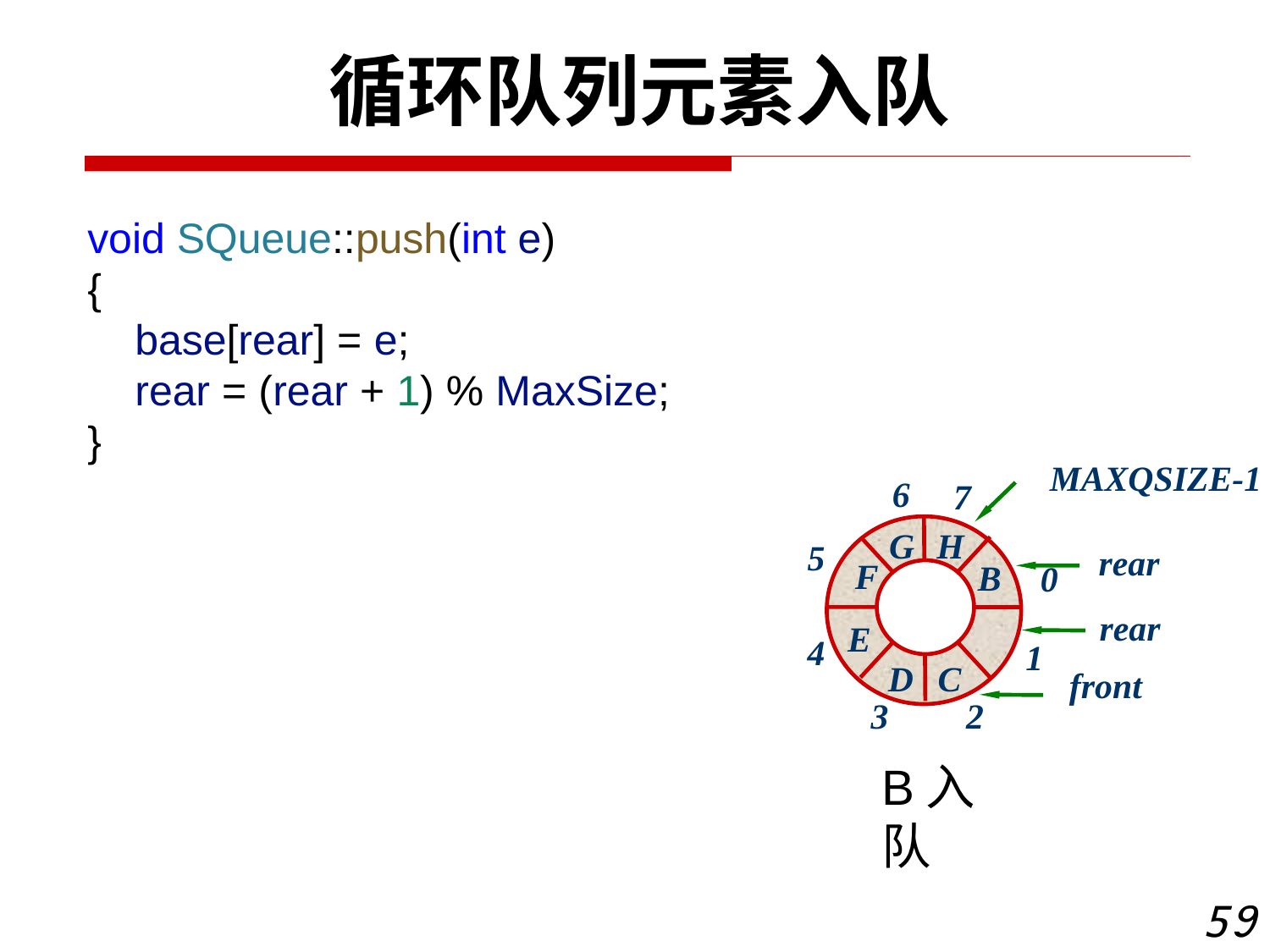

循环队列元素入队
void SQueue::push(int e)
{
    base[rear] = e;
    rear = (rear + 1) % MaxSize;
}
 MAXQSIZE-1
6
7

C

G
H

F

E
D
C
5
0
4
1
front
3
2

rear
B

rear

B入队
59